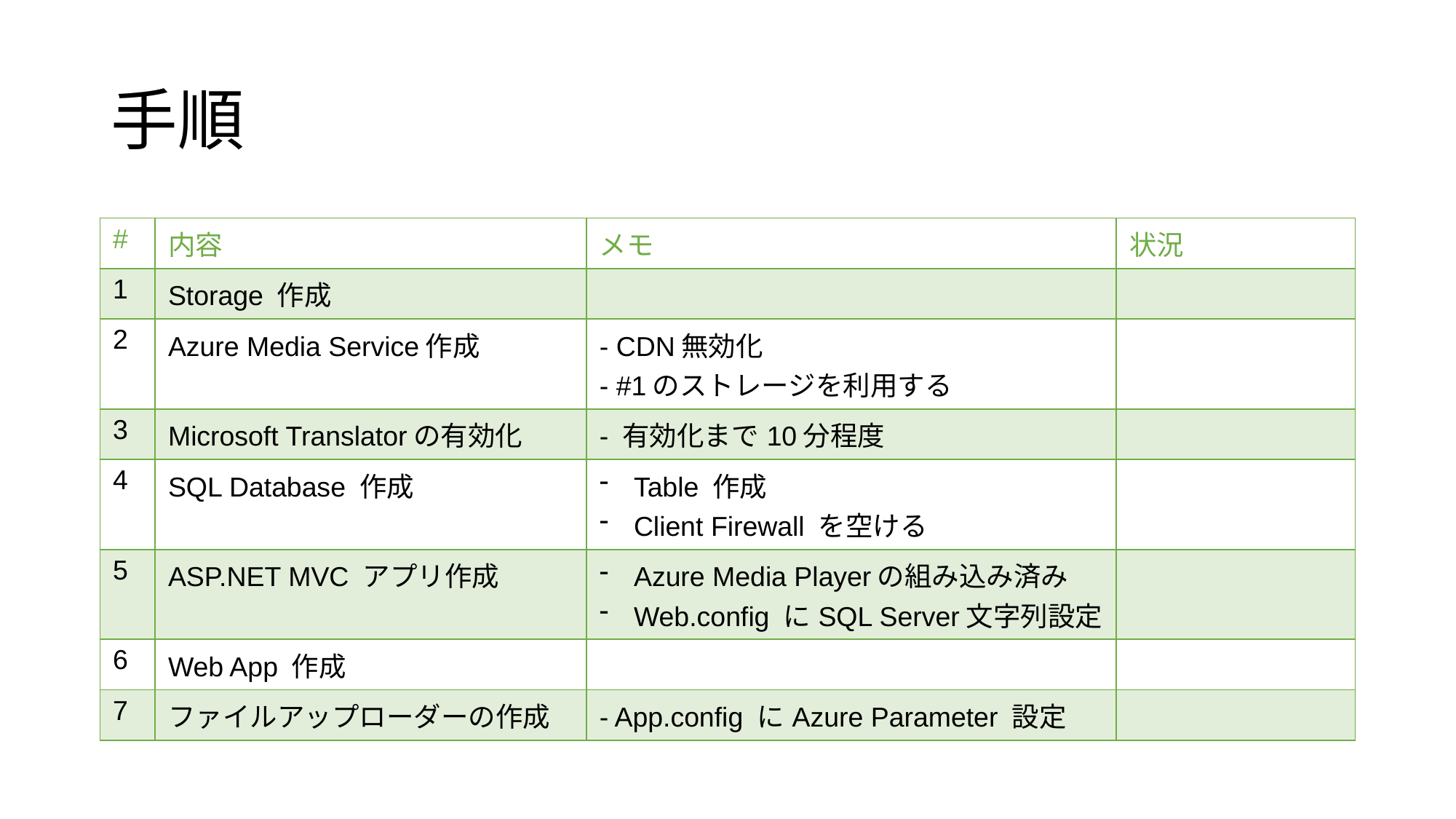

# 手順
| # | 内容 | メモ | 状況 |
| --- | --- | --- | --- |
| 1 | Storage 作成 |  |  |
| 2 | Azure Media Service作成 | - CDN無効化 - #1のストレージを利用する |  |
| 3 | Microsoft Translatorの有効化 | - 有効化まで10分程度 |  |
| 4 | SQL Database 作成 | Table 作成 Client Firewall を空ける |  |
| 5 | ASP.NET MVC アプリ作成 | Azure Media Playerの組み込み済み Web.config にSQL Server文字列設定 |  |
| 6 | Web App 作成 |  |  |
| 7 | ファイルアップローダーの作成 | - App.config にAzure Parameter 設定 |  |